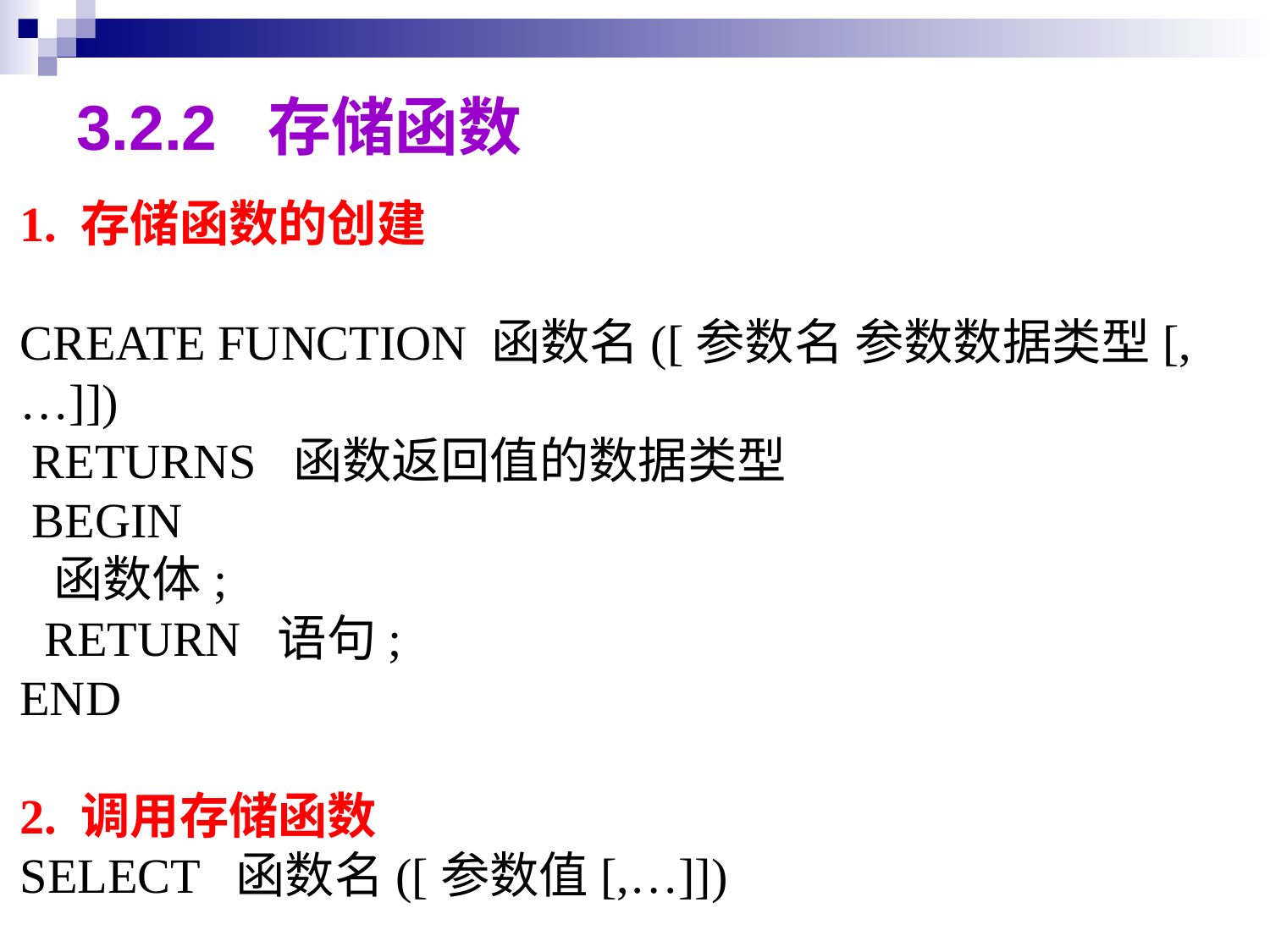

# 3.2.2  存储函数
1. 存储函数的创建

CREATE FUNCTION 函数名([参数名 参数数据类型[,…]])
 RETURNS  函数返回值的数据类型
 BEGIN
  函数体;
  RETURN  语句;
END

2. 调用存储函数
SELECT  函数名([参数值[,…]])